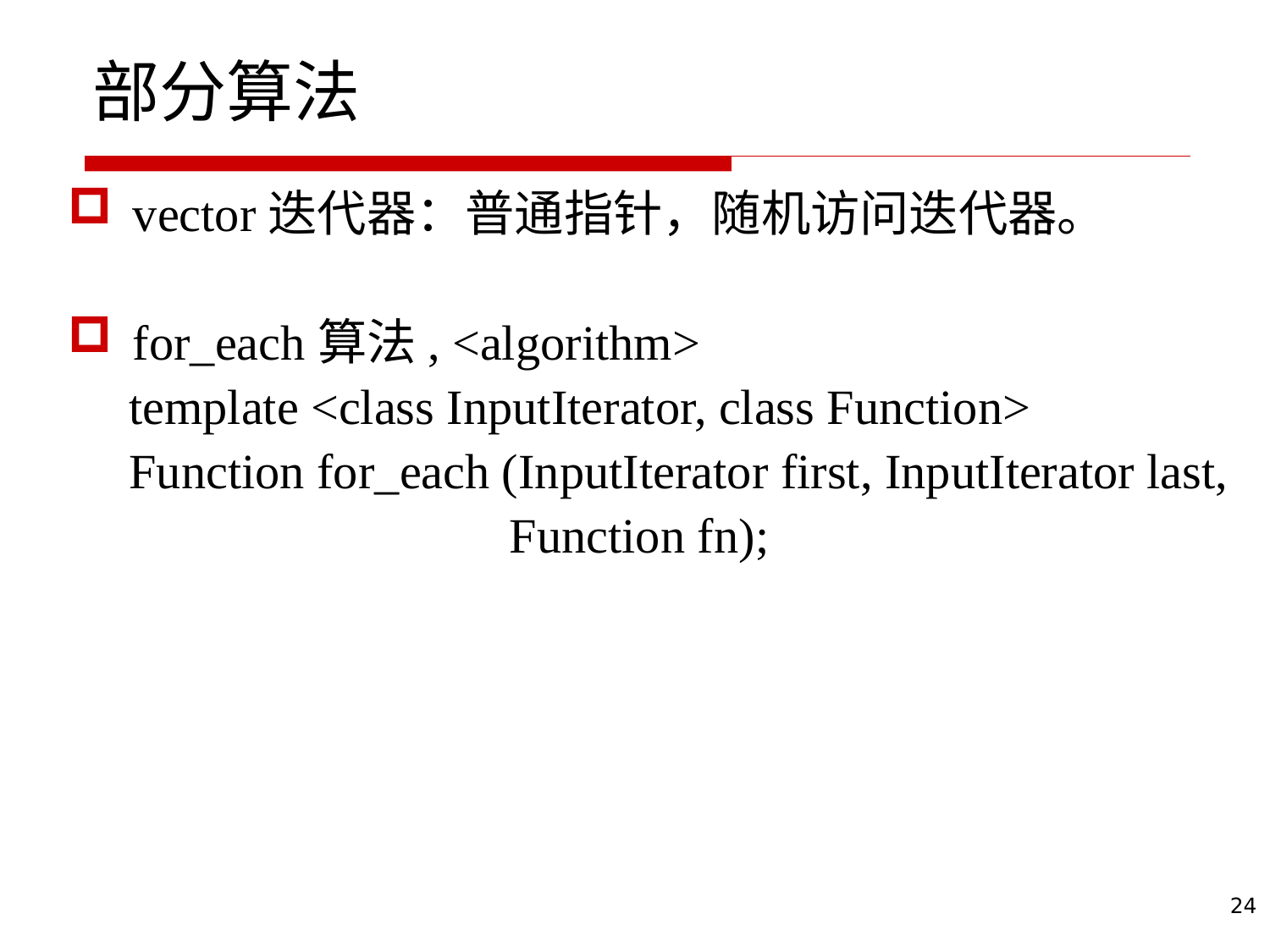

# 部分算法
vector迭代器：普通指针，随机访问迭代器。

for_each算法, <algorithm>
     template <class InputIterator, class Function>
     Function for_each (InputIterator first, InputIterator last,
                                    Function fn);
24